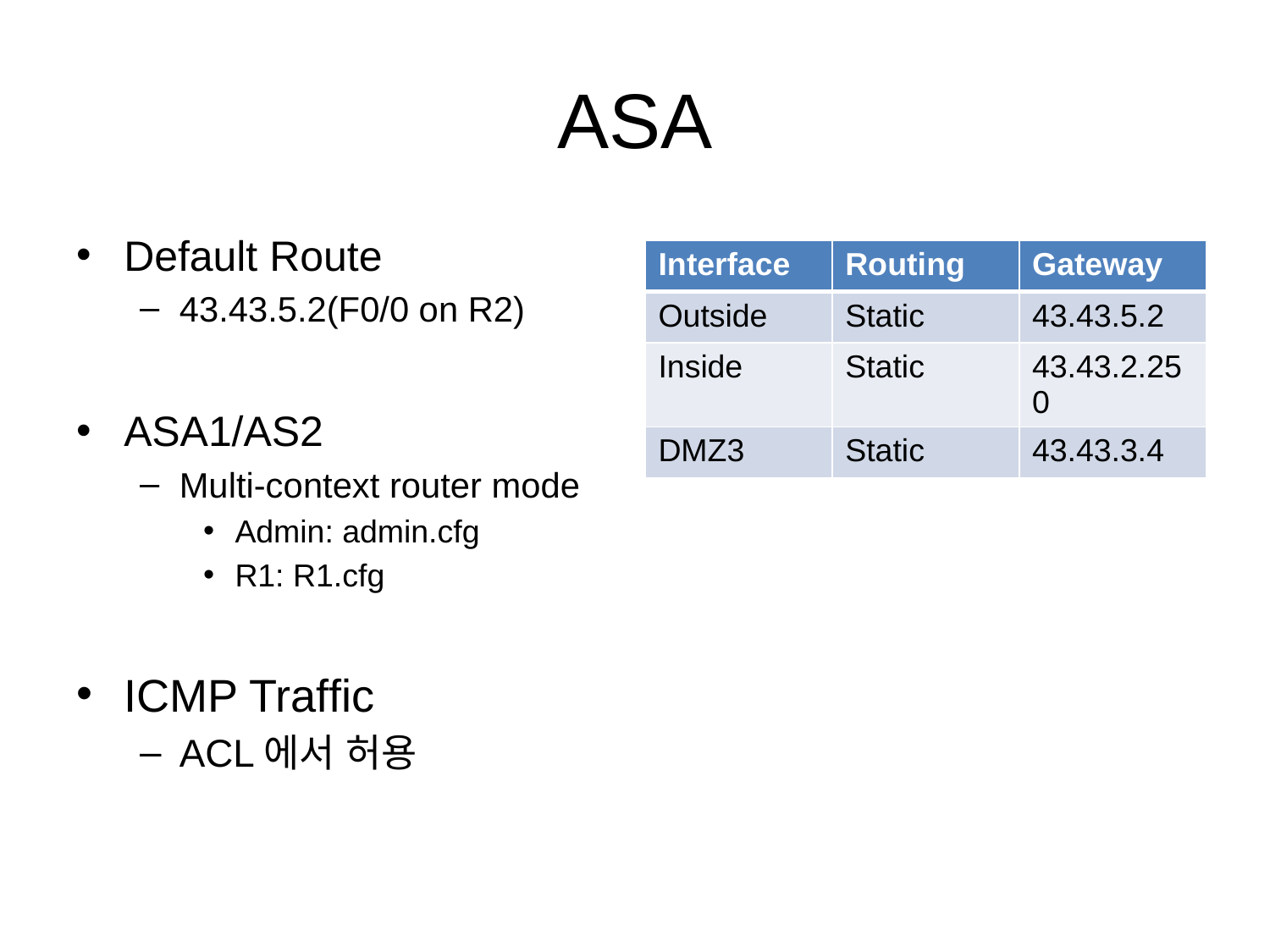

# ASA
Default Route
43.43.5.2(F0/0 on R2)

ASA1/AS2
Multi-context router mode
Admin: admin.cfg
R1: R1.cfg

ICMP Traffic
ACL에서 허용
| Interface | Routing | Gateway |
| --- | --- | --- |
| Outside | Static | 43.43.5.2 |
| Inside | Static | 43.43.2.250 |
| DMZ3 | Static | 43.43.3.4 |